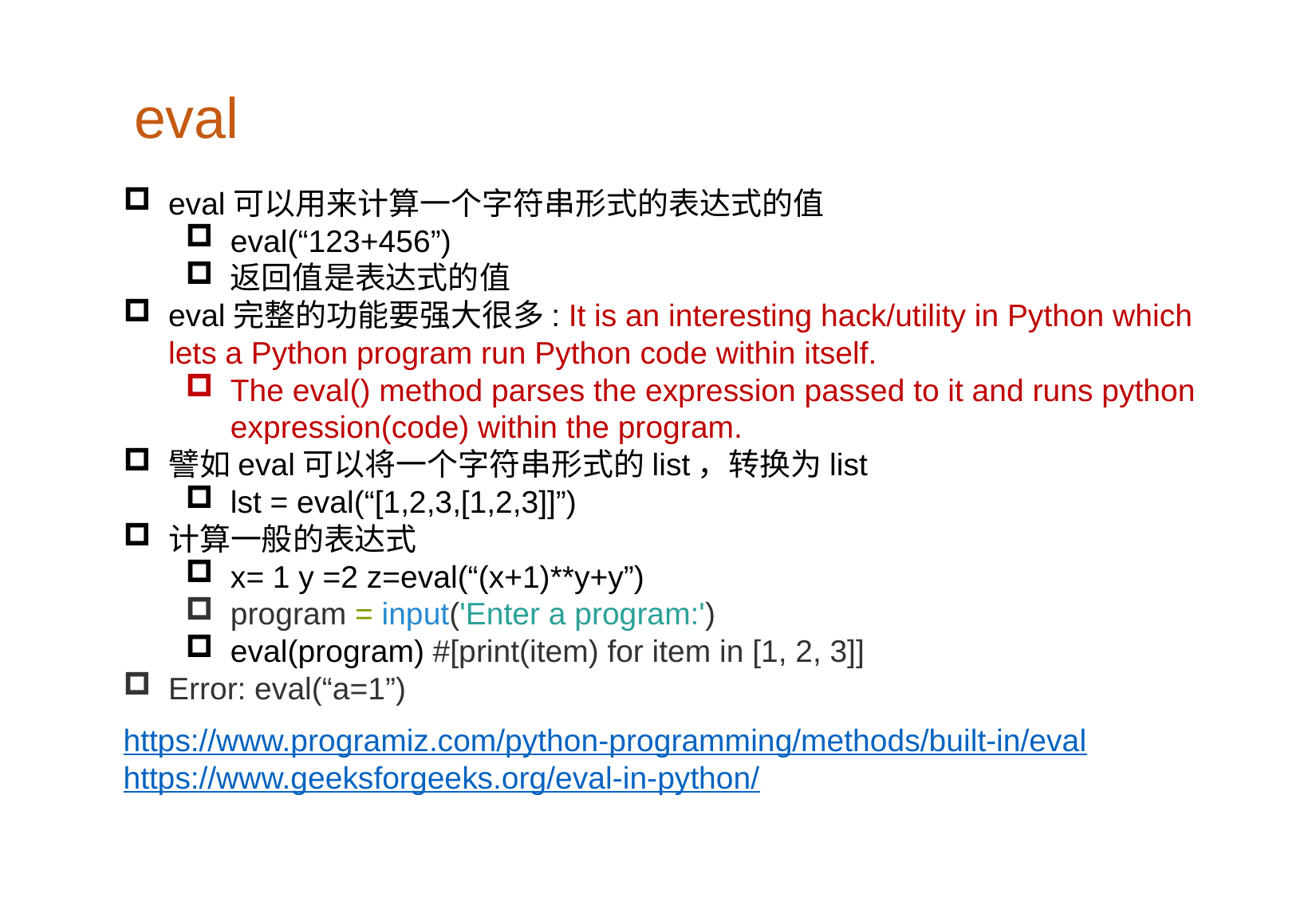

eval
eval可以用来计算一个字符串形式的表达式的值
eval(“123+456”)
返回值是表达式的值
eval完整的功能要强大很多: It is an interesting hack/utility in Python which lets a Python program run Python code within itself.
The eval() method parses the expression passed to it and runs python expression(code) within the program.
譬如eval可以将一个字符串形式的list，转换为list
lst = eval(“[1,2,3,[1,2,3]]”)
计算一般的表达式
x= 1 y =2 z=eval(“(x+1)**y+y”)
program = input('Enter a program:')
eval(program) #[print(item) for item in [1, 2, 3]]
Error: eval(“a=1”)
https://www.programiz.com/python-programming/methods/built-in/eval
https://www.geeksforgeeks.org/eval-in-python/